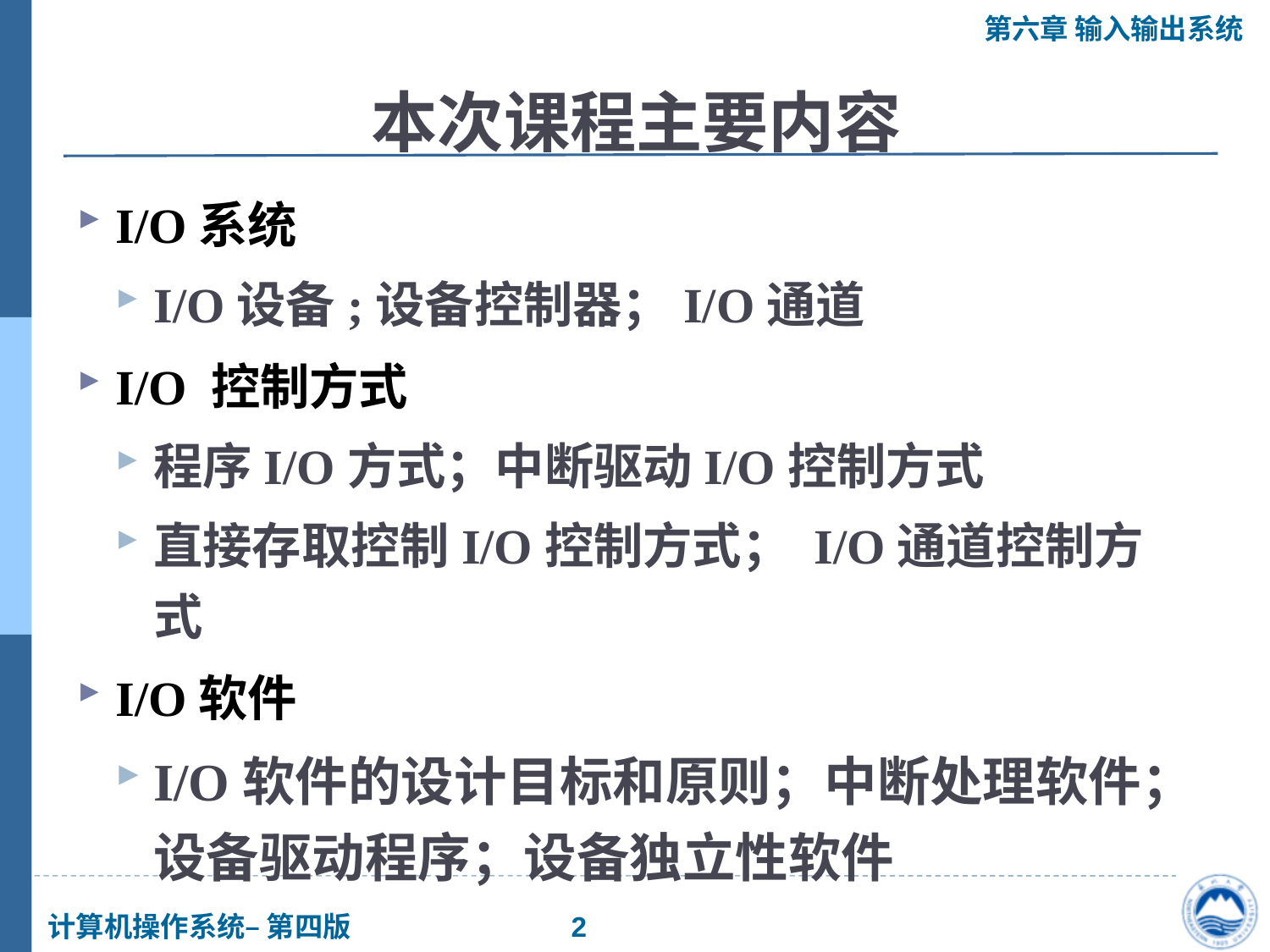

# 本次课程主要内容
I/O系统
I/O设备;设备控制器；I/O通道
I/O 控制方式
程序I/O方式；中断驱动I/O控制方式
直接存取控制I/O控制方式； I/O通道控制方式
I/O软件
I/O软件的设计目标和原则；中断处理软件；设备驱动程序；设备独立性软件